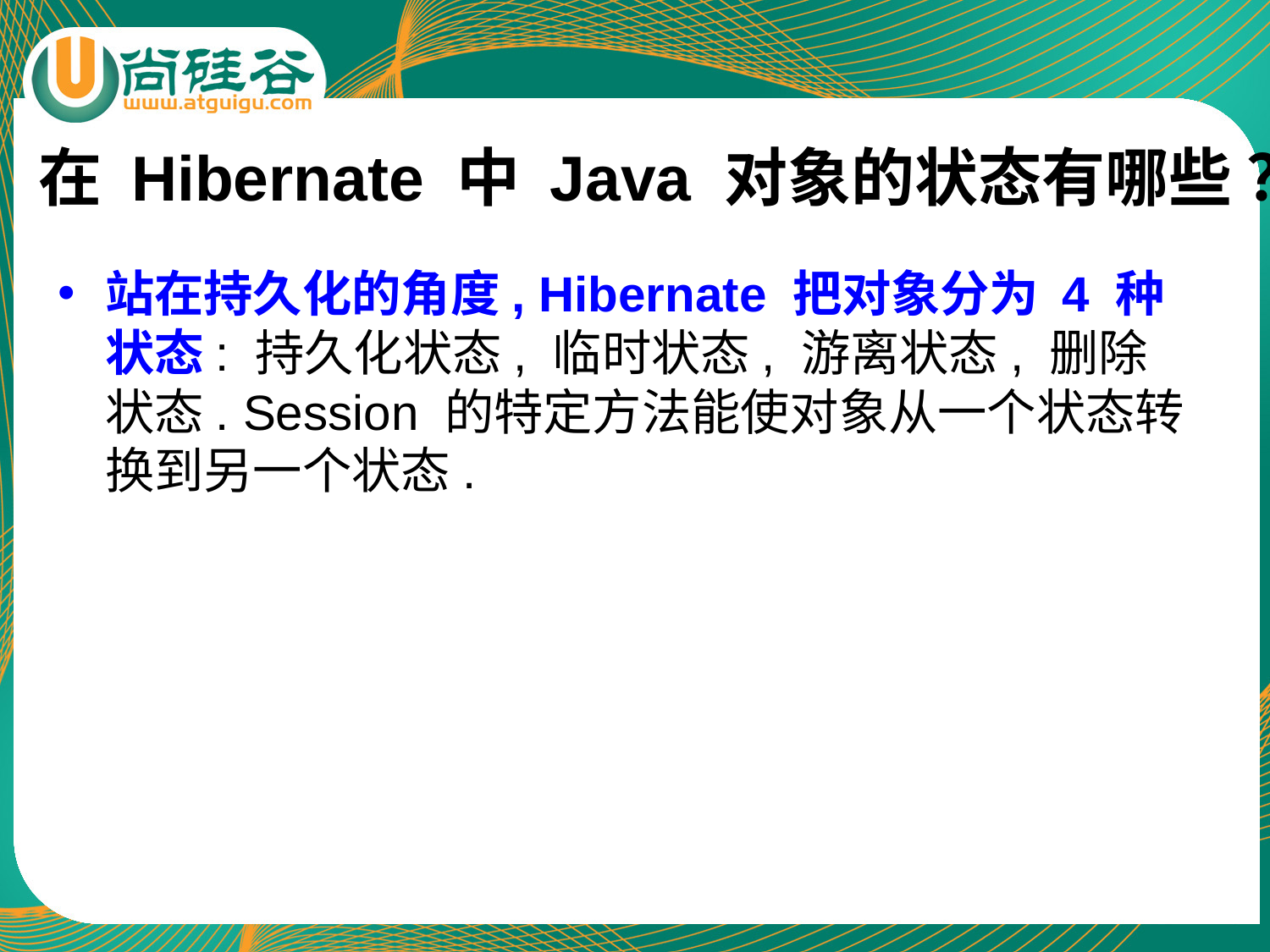

# 在 Hibernate 中 Java 对象的状态有哪些 ？
站在持久化的角度, Hibernate 把对象分为 4 种状态: 持久化状态, 临时状态, 游离状态, 删除状态. Session 的特定方法能使对象从一个状态转换到另一个状态.